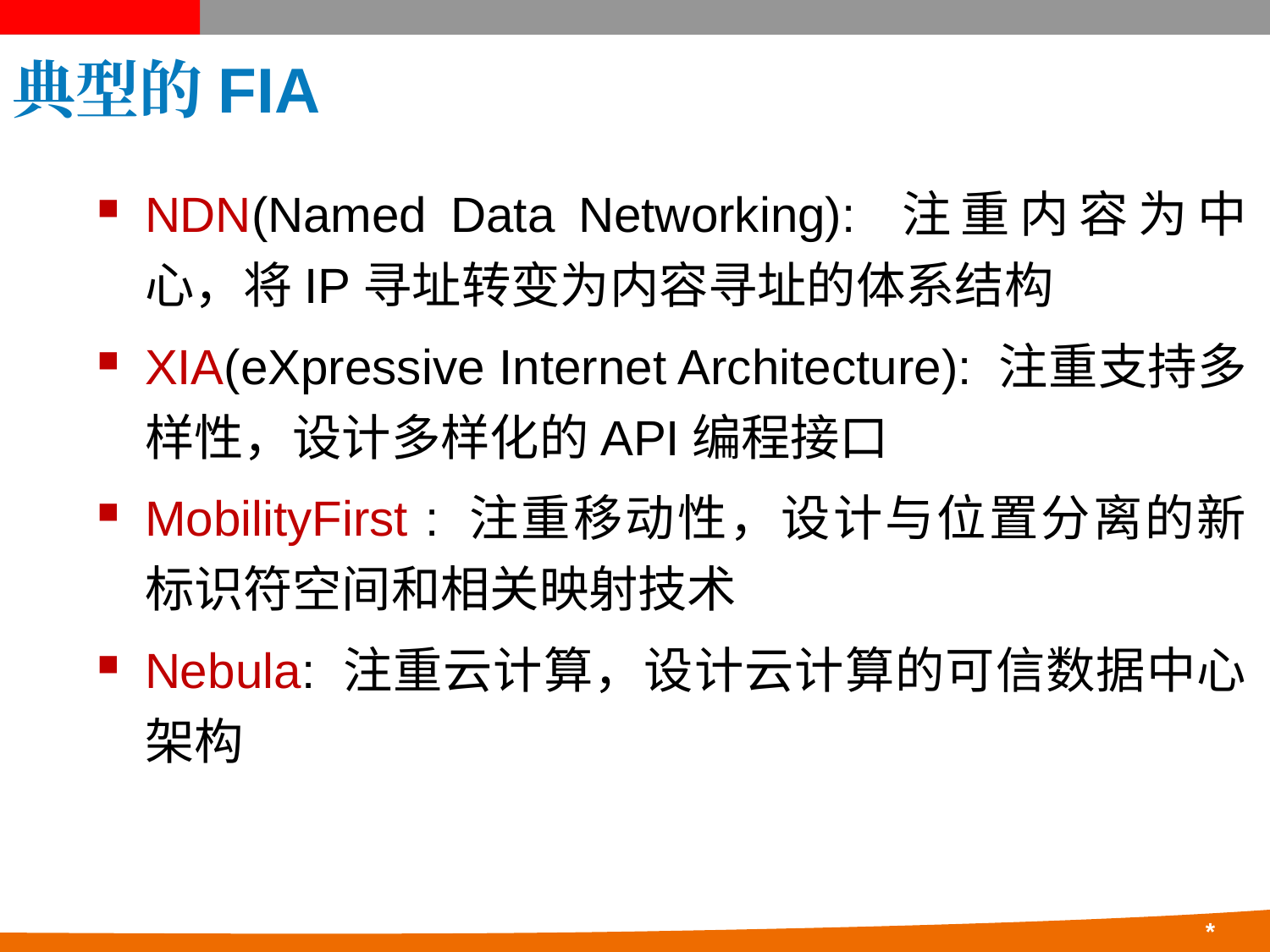

# 典型的FIA
NDN(Named Data Networking): 注重内容为中心，将IP寻址转变为内容寻址的体系结构
XIA(eXpressive Internet Architecture): 注重支持多样性，设计多样化的API编程接口
MobilityFirst : 注重移动性，设计与位置分离的新标识符空间和相关映射技术
Nebula: 注重云计算，设计云计算的可信数据中心架构